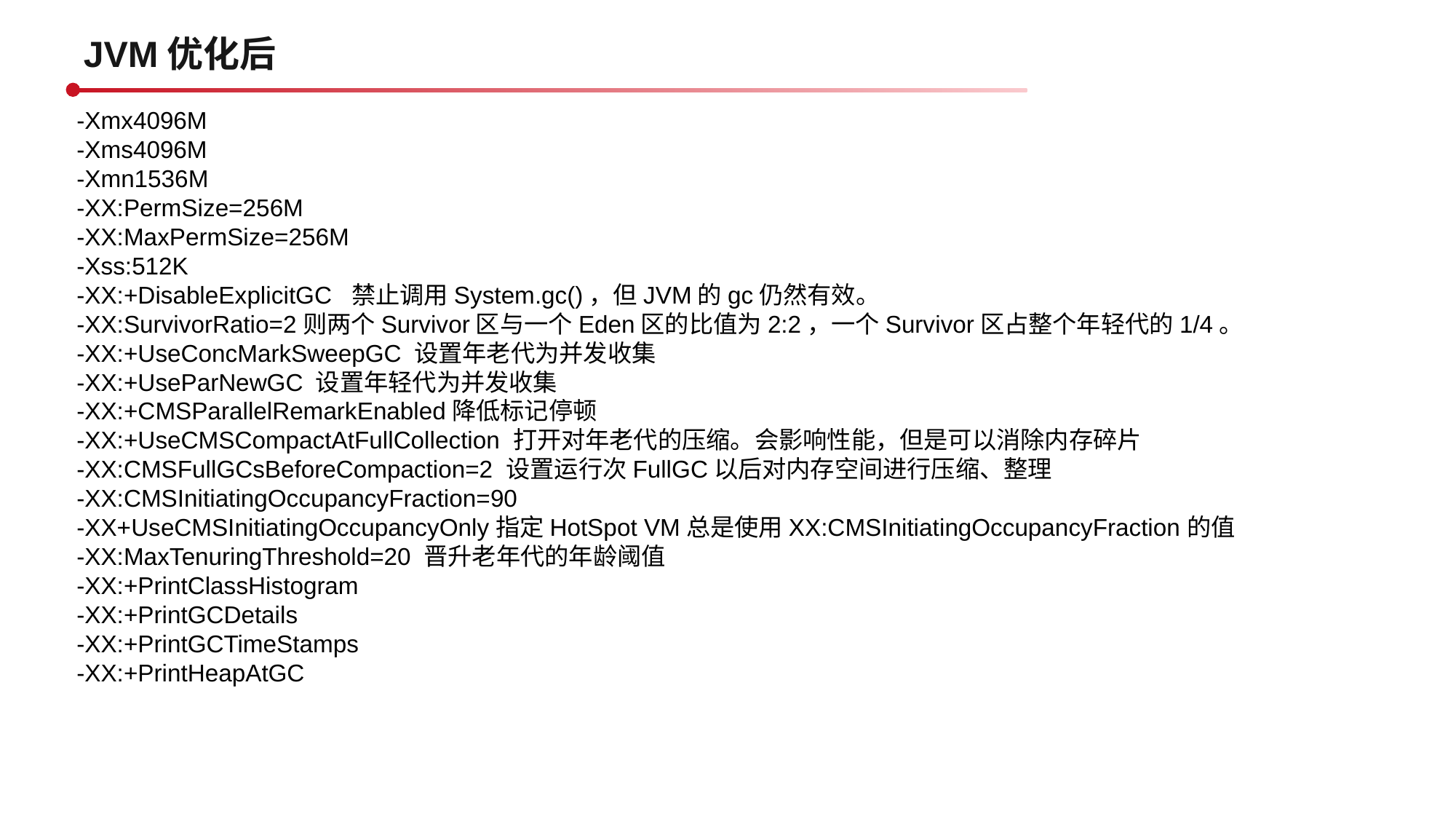

JVM优化后

-Xmx4096M
-Xms4096M
-Xmn1536M
-XX:PermSize=256M
-XX:MaxPermSize=256M
-Xss:512K
-XX:+DisableExplicitGC  禁止调用System.gc()，但JVM的gc仍然有效。
-XX:SurvivorRatio=2则两个Survivor区与一个Eden区的比值为2:2，一个Survivor区占整个年轻代的1/4。
-XX:+UseConcMarkSweepGC 设置年老代为并发收集
-XX:+UseParNewGC 设置年轻代为并发收集
-XX:+CMSParallelRemarkEnabled降低标记停顿
-XX:+UseCMSCompactAtFullCollection 打开对年老代的压缩。会影响性能，但是可以消除内存碎片
-XX:CMSFullGCsBeforeCompaction=2 设置运行次FullGC以后对内存空间进行压缩、整理
-XX:CMSInitiatingOccupancyFraction=90
-XX+UseCMSInitiatingOccupancyOnly指定HotSpot VM总是使用XX:CMSInitiatingOccupancyFraction的值
-XX:MaxTenuringThreshold=20 晋升老年代的年龄阈值
-XX:+PrintClassHistogram
-XX:+PrintGCDetails
-XX:+PrintGCTimeStamps
-XX:+PrintHeapAtGC